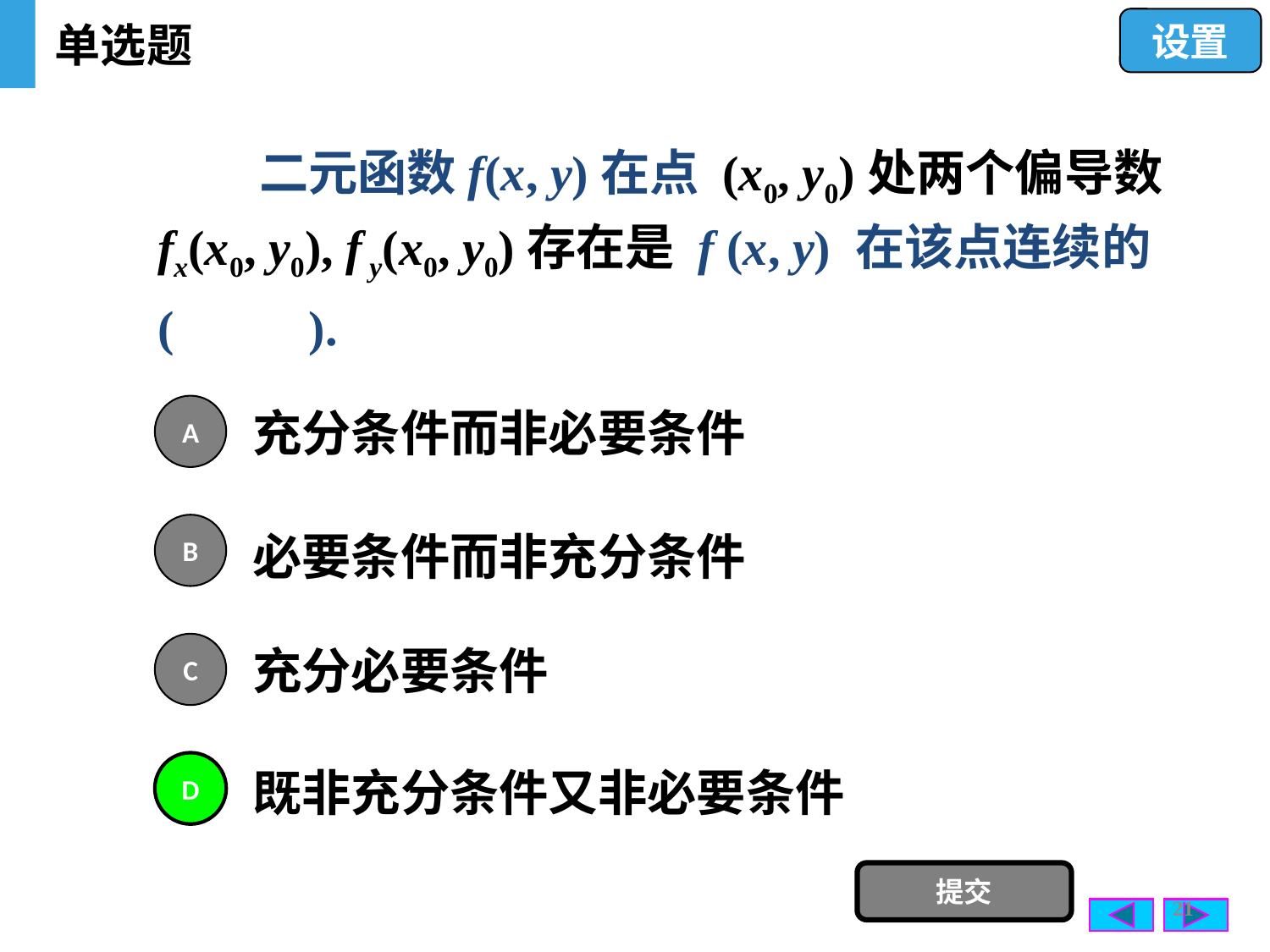

单选题
设置
        二元函数f(x, y)在点 (x0, y0)处两个偏导数 fx(x0, y0), f y(x0, y0)存在是 f (x, y) 在该点连续的
(           ).
A
充分条件而非必要条件
B
必要条件而非充分条件
C
充分必要条件
D
既非充分条件又非必要条件
提交
21